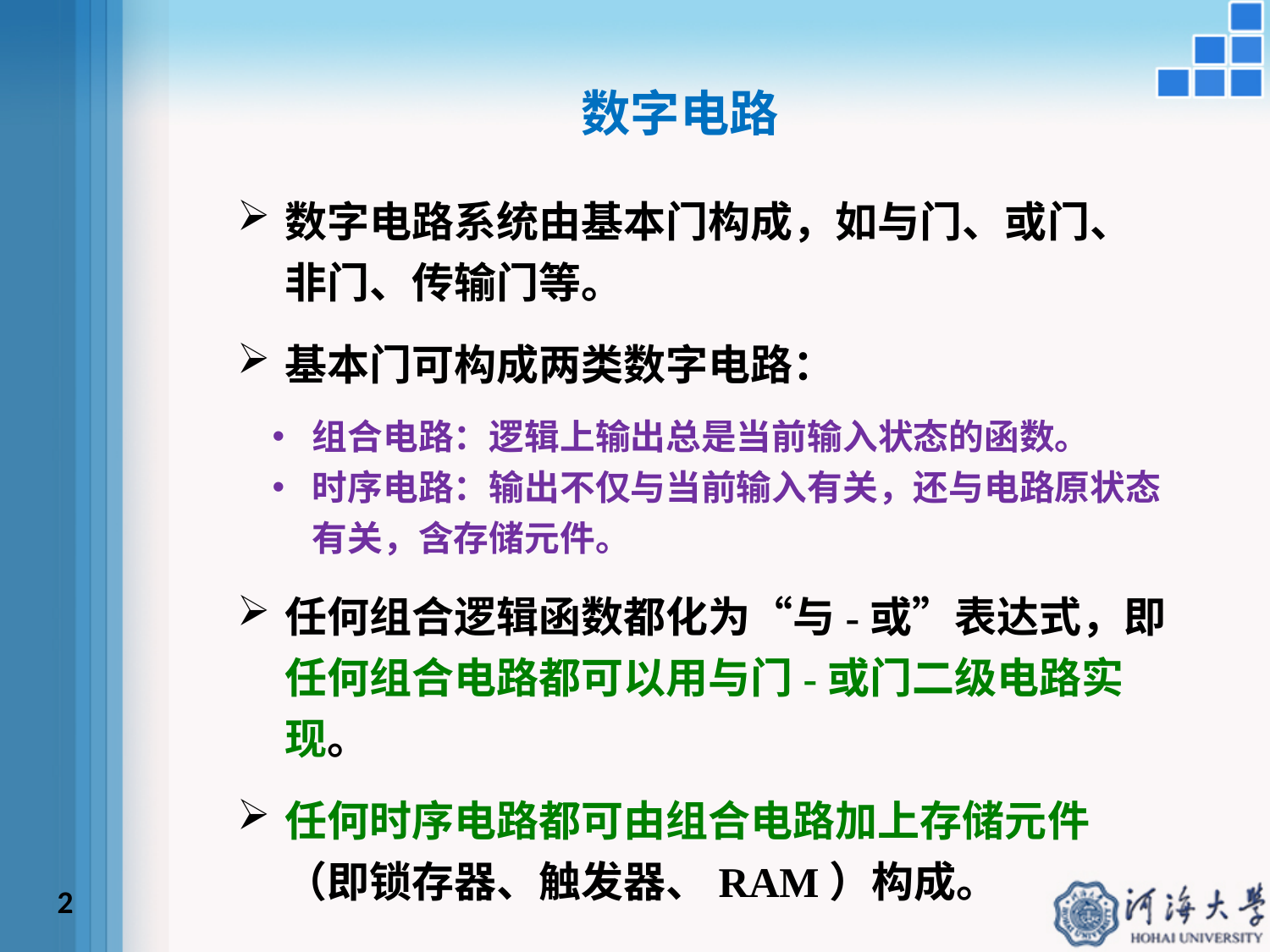

数字电路
数字电路系统由基本门构成，如与门、或门、非门、传输门等。
基本门可构成两类数字电路：
组合电路：逻辑上输出总是当前输入状态的函数。
时序电路：输出不仅与当前输入有关，还与电路原状态有关，含存储元件。
任何组合逻辑函数都化为“与-或”表达式，即任何组合电路都可以用与门-或门二级电路实现。
任何时序电路都可由组合电路加上存储元件（即锁存器、触发器、RAM）构成。
2